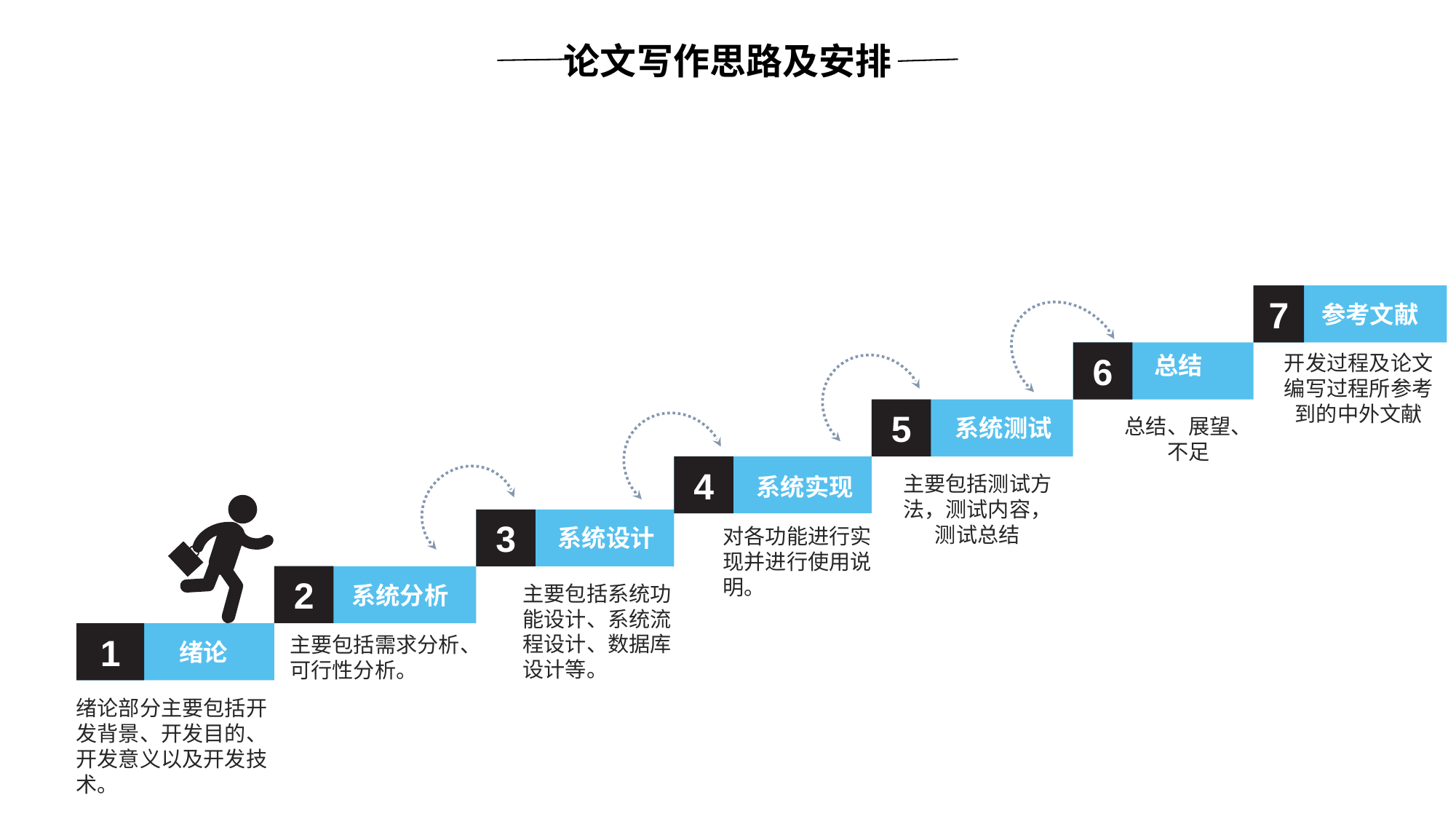

论文写作思路及安排
系统实现

7
参考文献

6
开发过程及论文编写过程所参考到的中外文献
总结

5
总结、展望、不足
系统测试

4

主要包括测试方法，测试内容，测试总结
系统实现

3
对各功能进行实现并进行使用说明。
系统设计
2

主要包括系统功能设计、系统流程设计、数据库设计等。
系统分析

1
主要包括需求分析、可行性分析。
绪论
绪论部分主要包括开发背景、开发目的、开发意义以及开发技术。